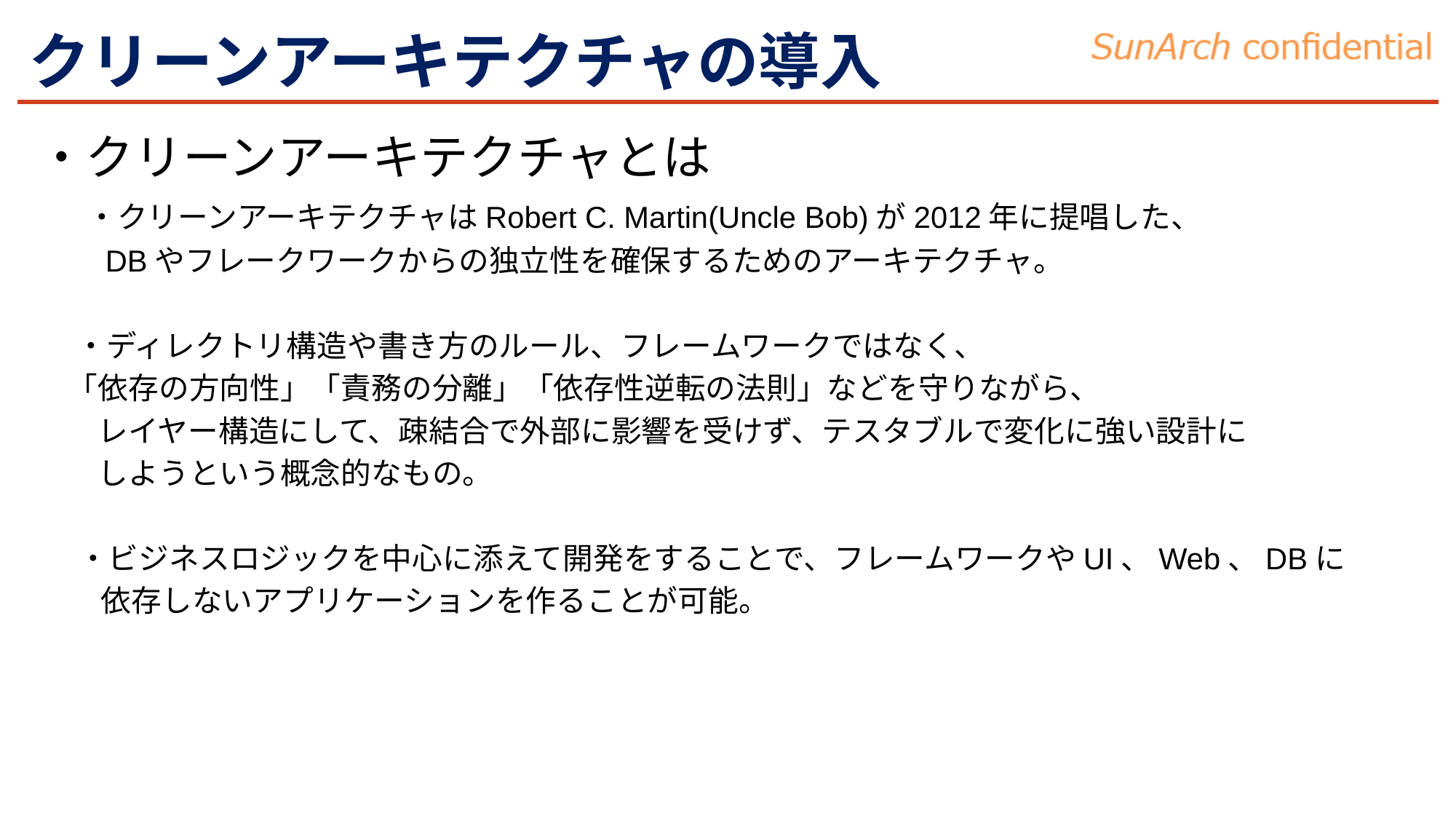

# クリーンアーキテクチャの導入
・クリーンアーキテクチャとは
    ・クリーンアーキテクチャはRobert C. Martin(Uncle Bob)が2012年に提唱した、
　　DBやフレークワークからの独立性を確保するためのアーキテクチャ。

　 ・ディレクトリ構造や書き方のルール、フレームワークではなく、
　「依存の方向性」「責務の分離」「依存性逆転の法則」などを守りながら、
　　レイヤー構造にして、疎結合で外部に影響を受けず、テスタブルで変化に強い設計に
　　しようという概念的なもの。

    ・ビジネスロジックを中心に添えて開発をすることで、フレームワークやUI、Web、DBに
　    依存しないアプリケーションを作ることが可能。